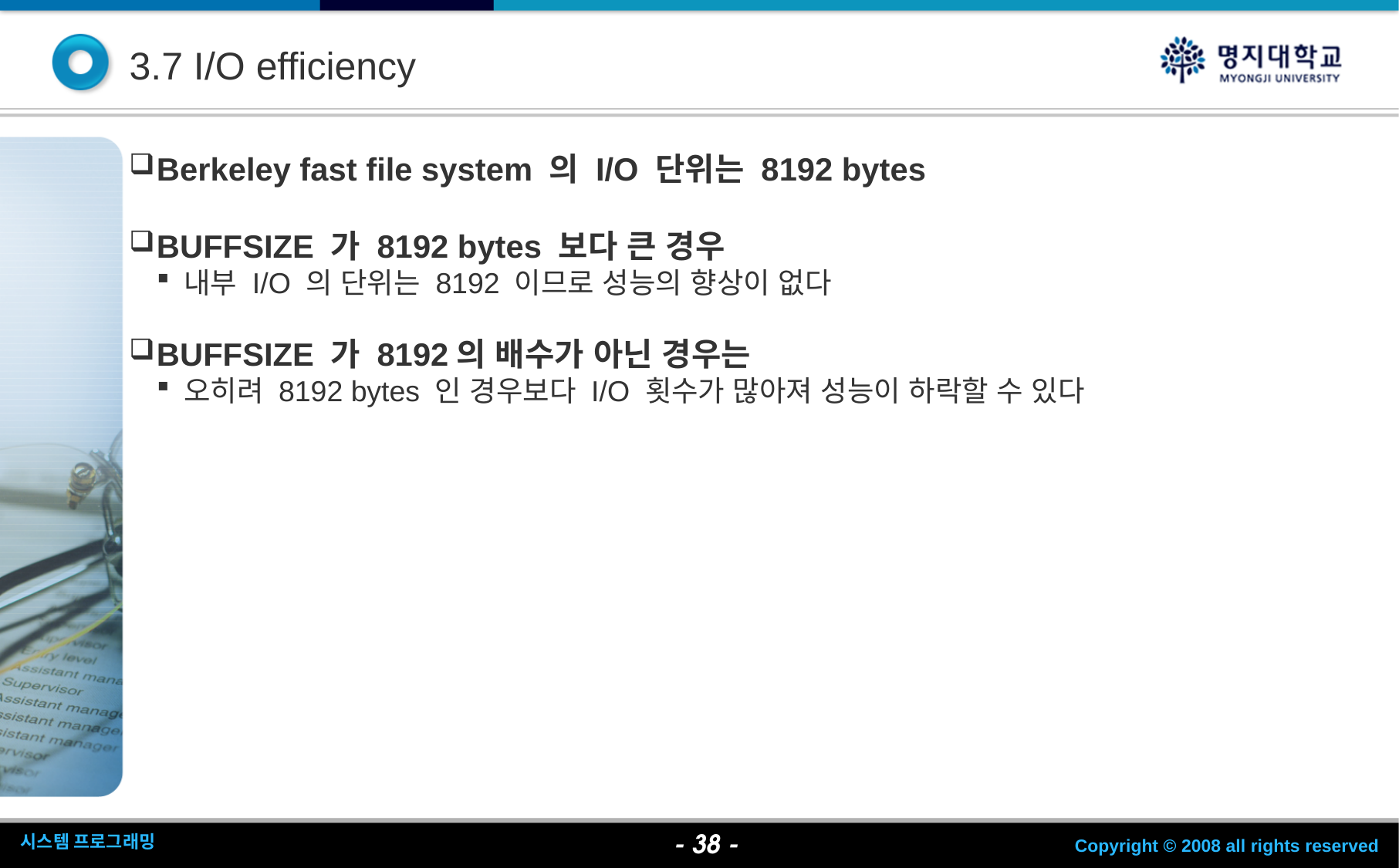

3.7 I/O efficiency
Berkeley fast file system 의 I/O 단위는 8192 bytes

BUFFSIZE 가 8192 bytes 보다 큰 경우
내부 I/O 의 단위는 8192 이므로 성능의 향상이 없다

BUFFSIZE 가 8192의 배수가 아닌 경우는
오히려 8192 bytes 인 경우보다 I/O 횟수가 많아져 성능이 하락할 수 있다

- 38 -